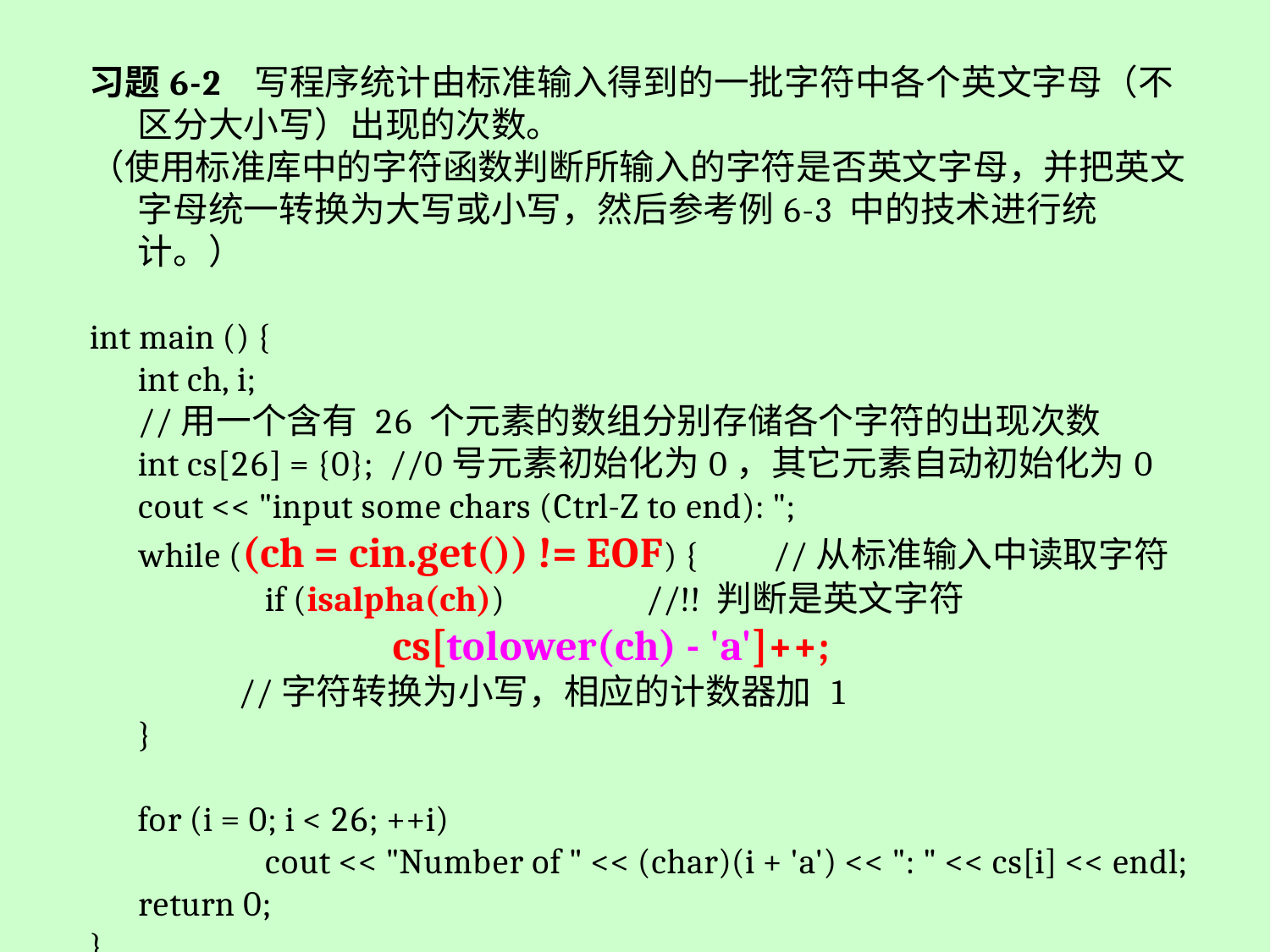

习题6-2   写程序统计由标准输入得到的一批字符中各个英文字母（不区分大小写）出现的次数。
（使用标准库中的字符函数判断所输入的字符是否英文字母，并把英文字母统一转换为大写或小写，然后参考例6-3 中的技术进行统计。）

int main () {
	int ch, i;
	//用一个含有 26 个元素的数组分别存储各个字符的出现次数
	int cs[26] = {0};  //0号元素初始化为0，其它元素自动初始化为0
	cout << "input some chars (Ctrl-Z to end): ";
	while ((ch = cin.get()) != EOF) {	//从标准输入中读取字符
		if (isalpha(ch))   	//!! 判断是英文字符
			cs[tolower(ch) - 'a']++;
                   //字符转换为小写，相应的计数器加 1
	}

	for (i = 0; i < 26; ++i)
		cout << "Number of " << (char)(i + 'a') << ": " << cs[i] << endl;
	return 0;
}